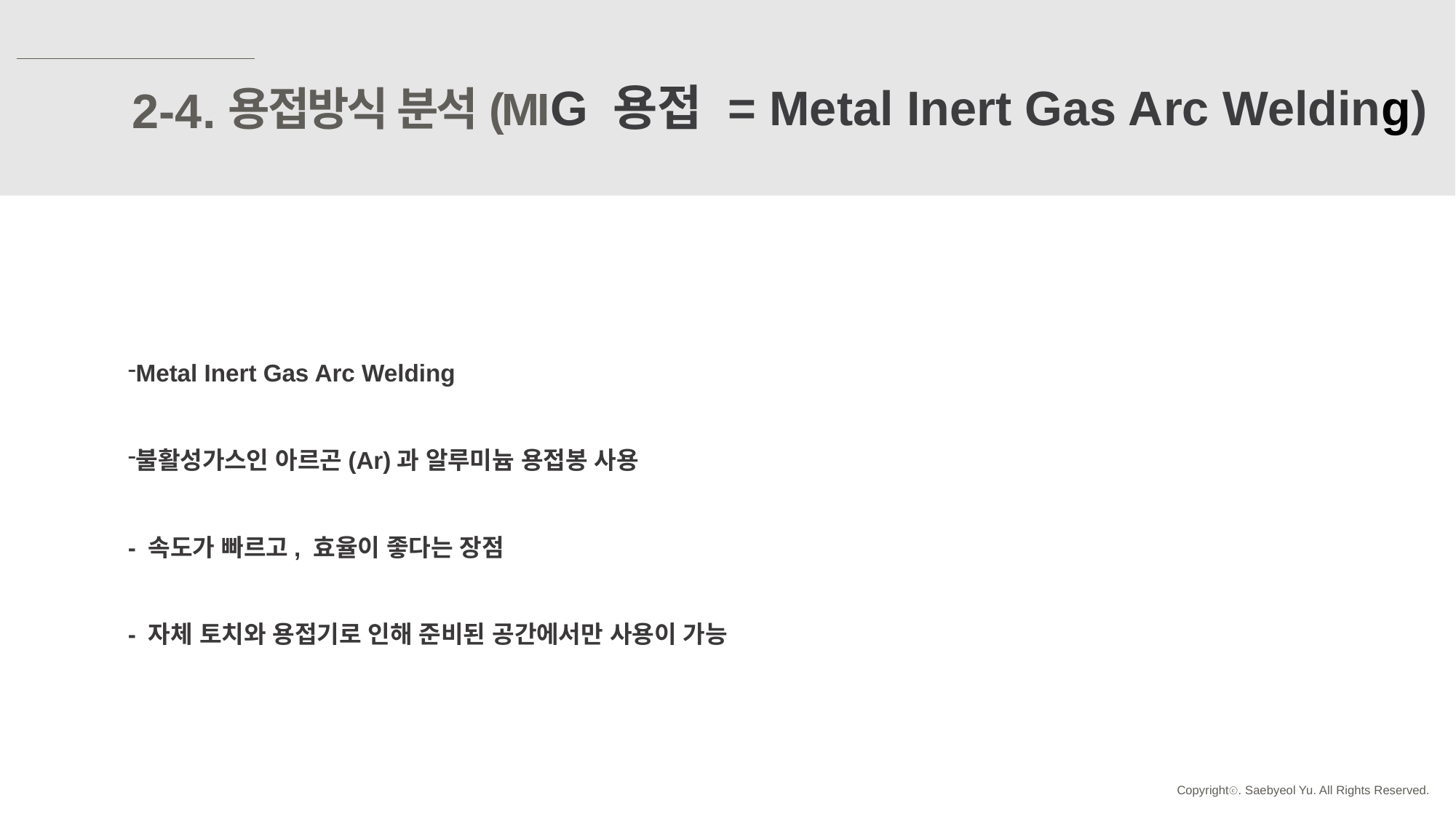

용접방식 분석(MIG 용접 = Metal Inert Gas Arc Welding)
2-4.

Metal Inert Gas Arc Welding

불활성가스인 아르곤(Ar)과 알루미늄 용접봉 사용

- 속도가 빠르고, 효율이 좋다는 장점

- 자체 토치와 용접기로 인해 준비된 공간에서만 사용이 가능